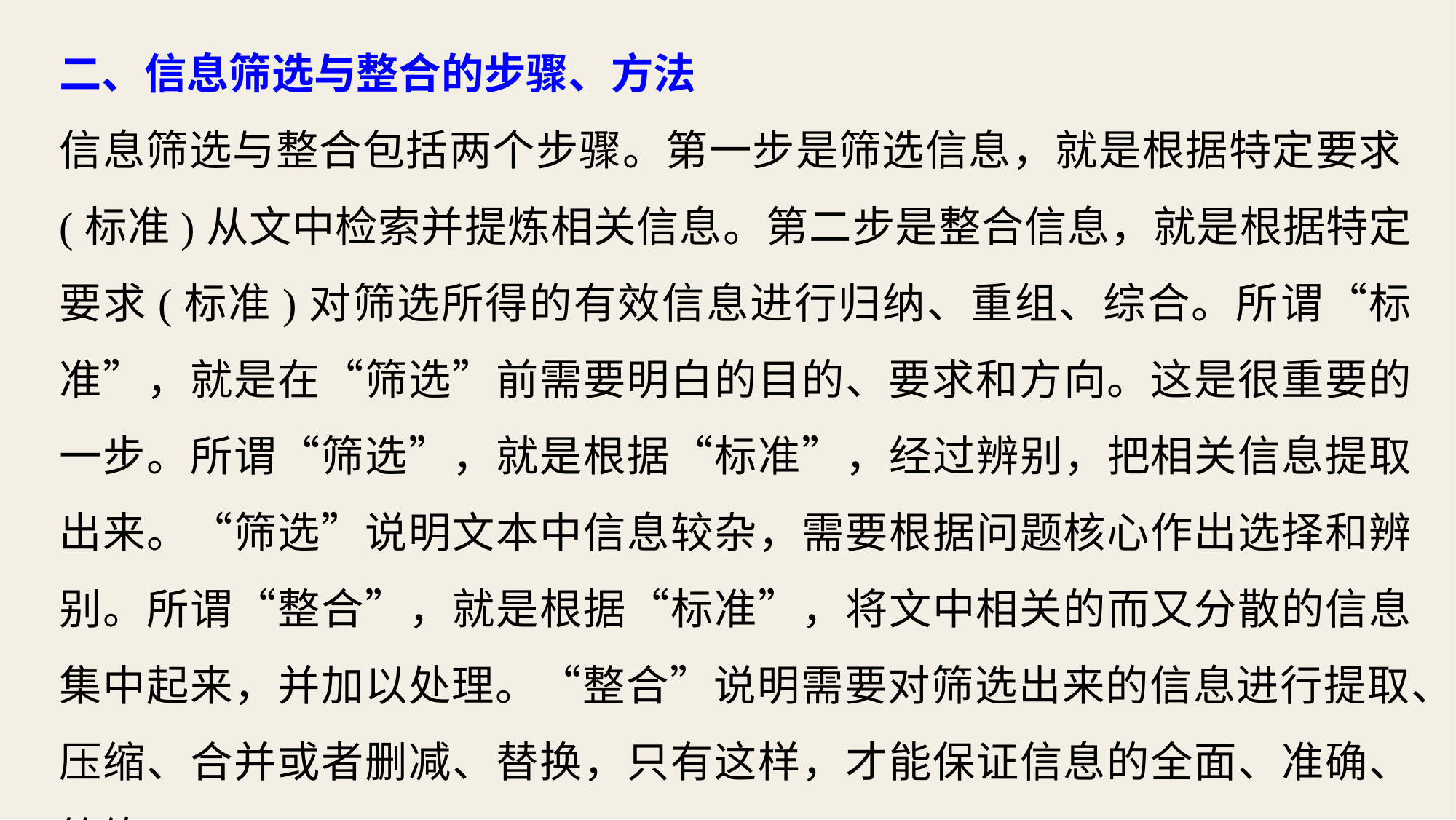

二、信息筛选与整合的步骤、方法
信息筛选与整合包括两个步骤。第一步是筛选信息，就是根据特定要求(标准)从文中检索并提炼相关信息。第二步是整合信息，就是根据特定要求(标准)对筛选所得的有效信息进行归纳、重组、综合。所谓“标准”，就是在“筛选”前需要明白的目的、要求和方向。这是很重要的一步。所谓“筛选”，就是根据“标准”，经过辨别，把相关信息提取出来。“筛选”说明文本中信息较杂，需要根据问题核心作出选择和辨别。所谓“整合”，就是根据“标准”，将文中相关的而又分散的信息集中起来，并加以处理。“整合”说明需要对筛选出来的信息进行提取、压缩、合并或者删减、替换，只有这样，才能保证信息的全面、准确、简练。